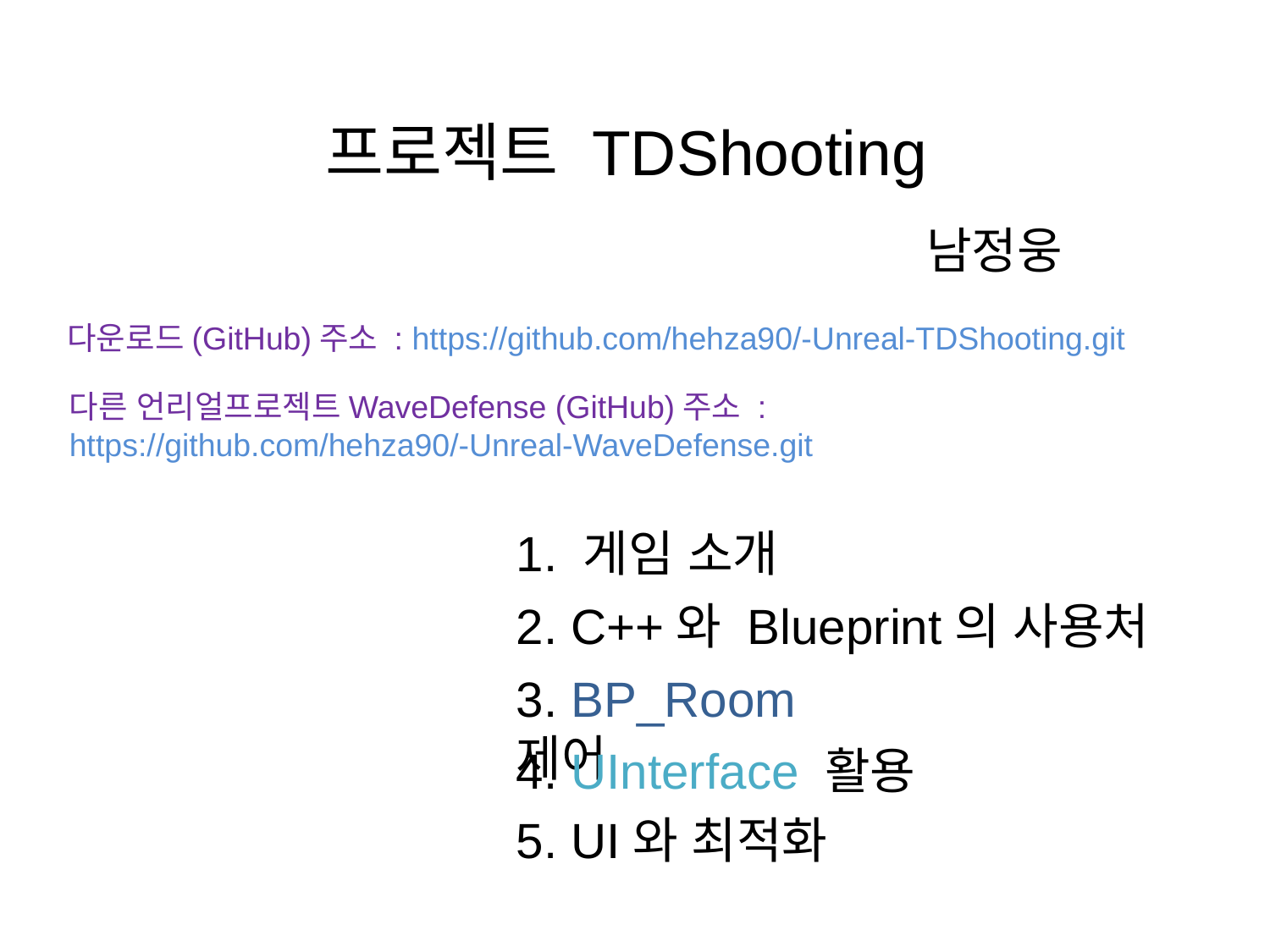

프로젝트 TDShooting
남정웅
다운로드(GitHub)주소 : https://github.com/hehza90/-Unreal-TDShooting.git
다른 언리얼프로젝트WaveDefense (GitHub)주소 :
https://github.com/hehza90/-Unreal-WaveDefense.git
1. 게임 소개
2. C++와 Blueprint의 사용처
3. BP_Room 제어
4. UInterface 활용
5. UI와 최적화